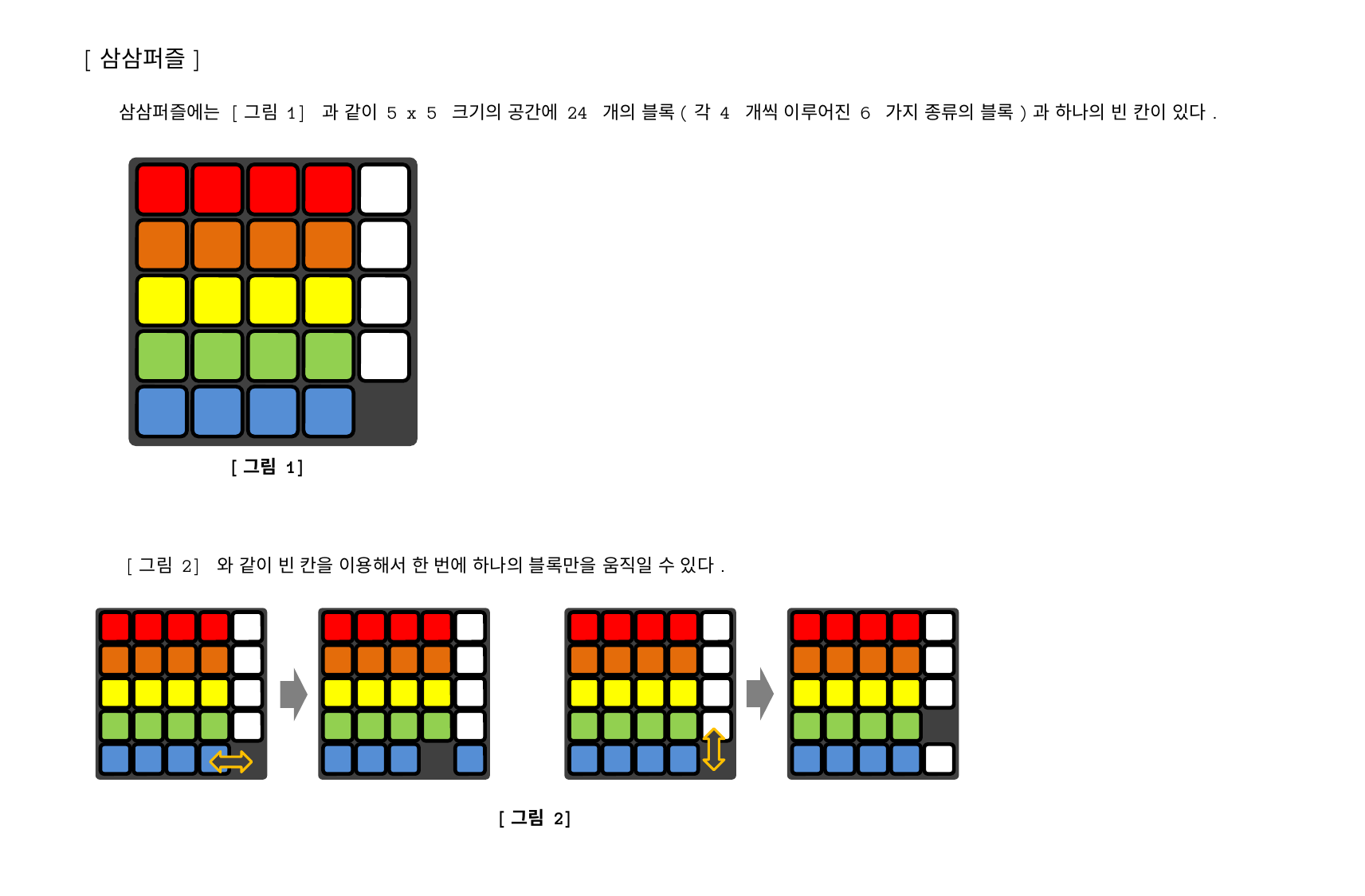

[삼삼퍼즐]
삼삼퍼즐에는 [그림 1] 과 같이 5 x 5 크기의 공간에 24 개의 블록(각 4 개씩 이루어진 6 가지 종류의 블록)과 하나의 빈 칸이 있다.

[그림 1]
[그림 2] 와 같이 빈 칸을 이용해서 한 번에 하나의 블록만을 움직일 수 있다.

[그림 2]